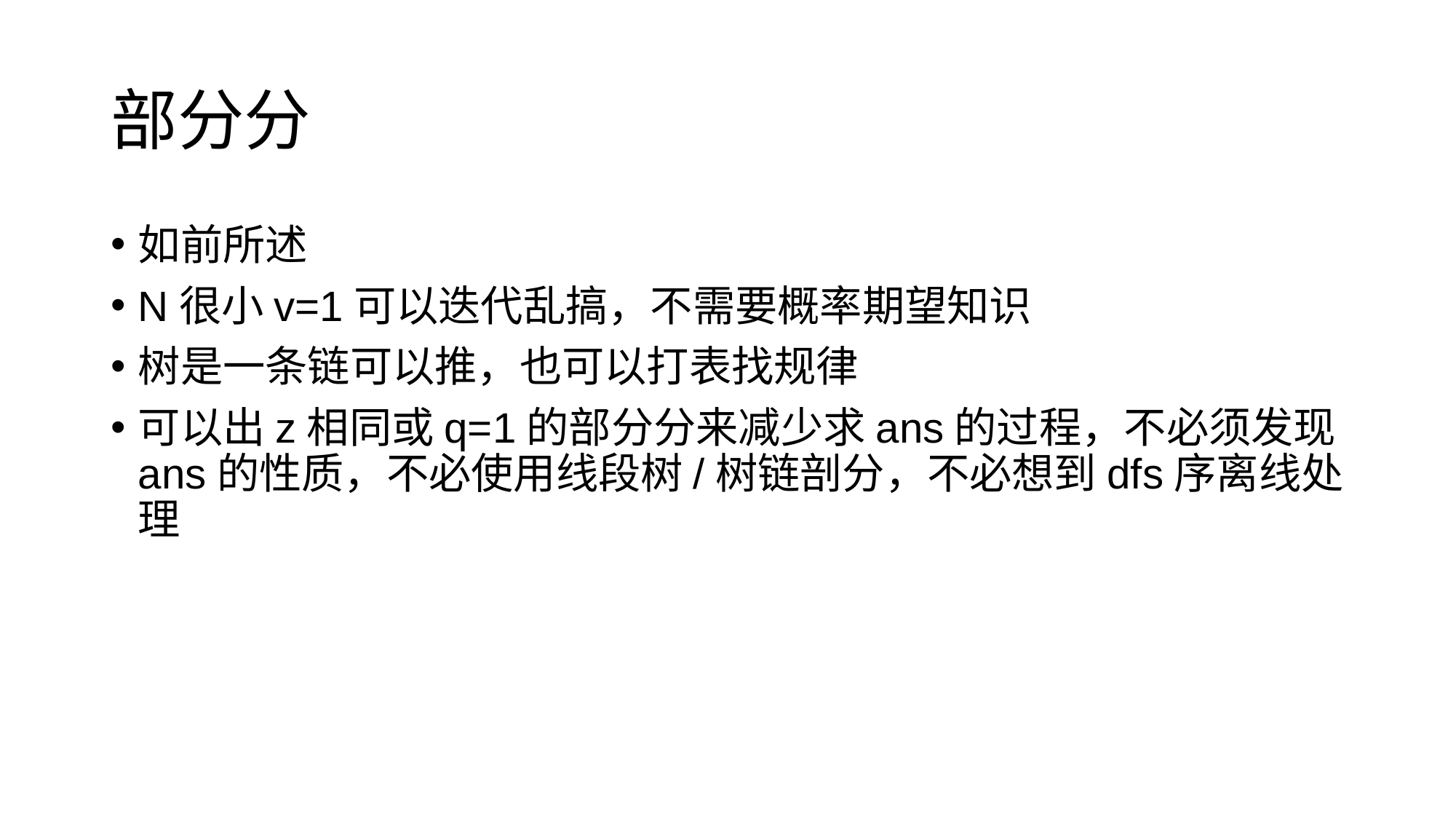

# 部分分
如前所述
N很小v=1可以迭代乱搞，不需要概率期望知识
树是一条链可以推，也可以打表找规律
可以出z相同或q=1的部分分来减少求ans的过程，不必须发现ans的性质，不必使用线段树/树链剖分，不必想到dfs序离线处理